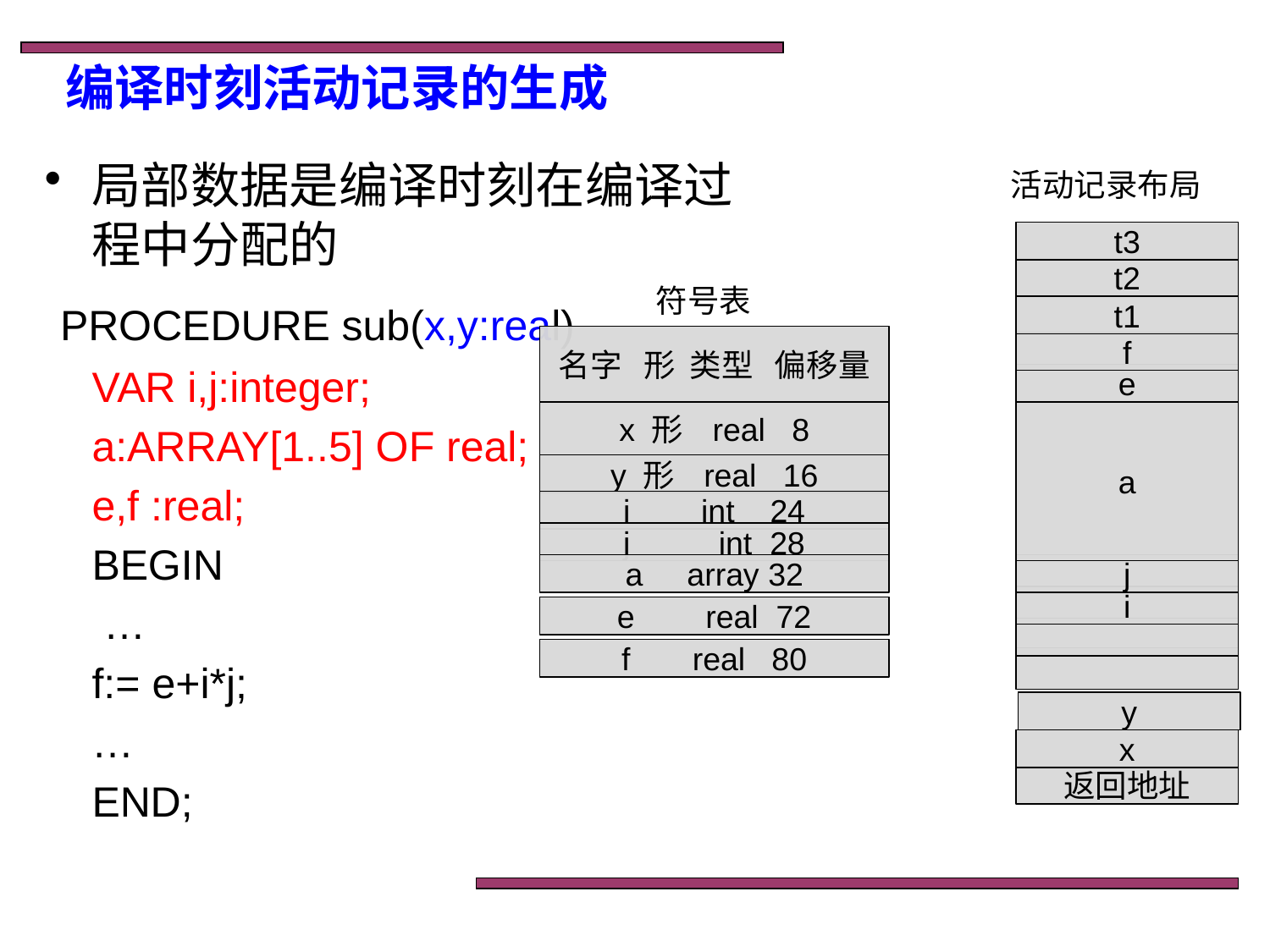

# 编译时刻活动记录的生成
局部数据是编译时刻在编译过程中分配的
 PROCEDURE sub(x,y:real)
    VAR i,j:integer;
    a:ARRAY[1..5] OF real;
    e,f :real;
    BEGIN
     …
    f:= e+i*j;
    …
    END;
活动记录布局
t3
t2
符号表
t1
名字   形  类型   偏移量
f
e
x 形   real   8
a
y 形   real   16
i        int    24
j          int  28
a     array 32
j
i
e        real  72

f       real   80

y
x
返回地址